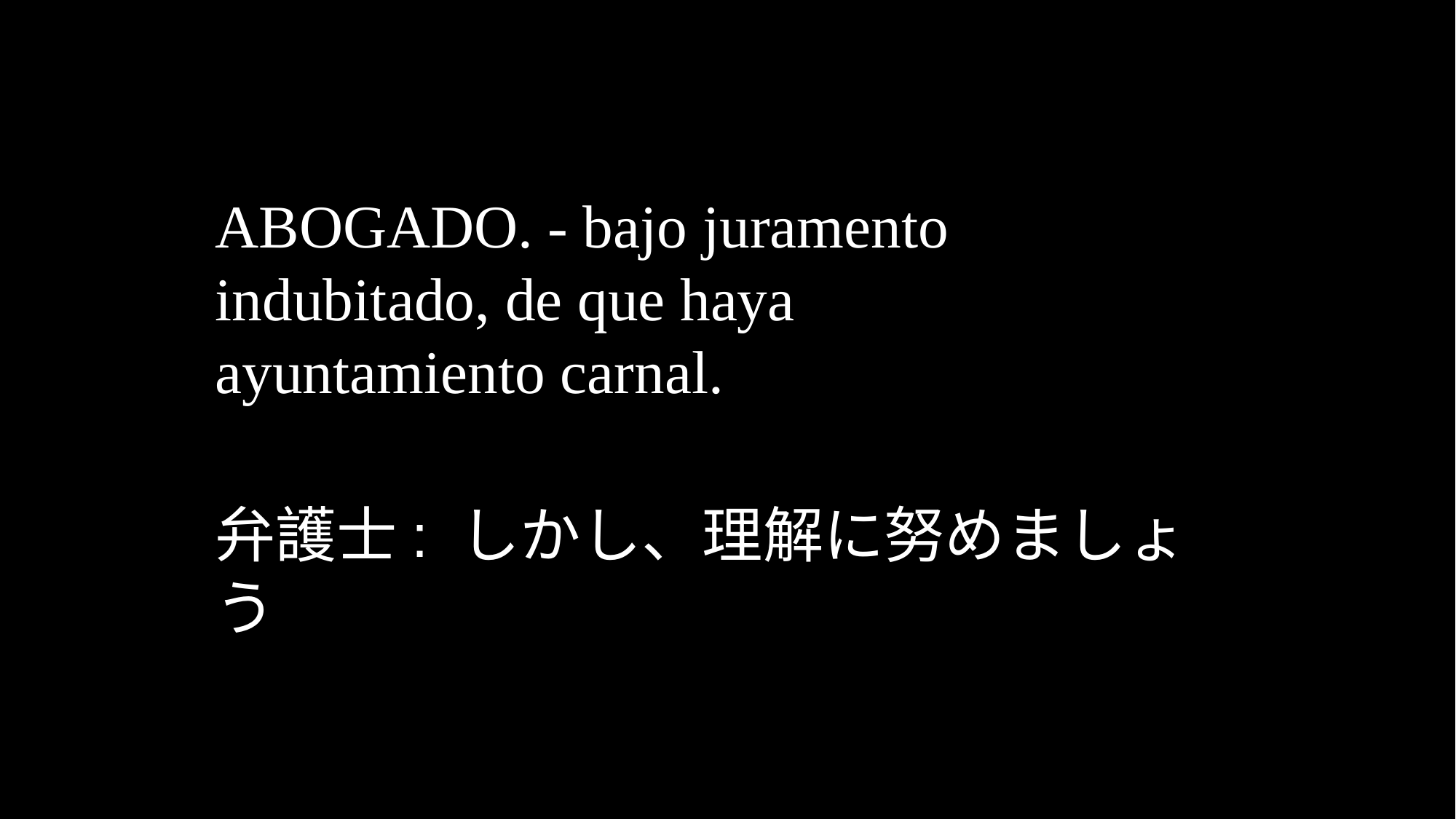

ABOGADO. - bajo juramento indubitado, de que haya ayuntamiento carnal.

弁護士: しかし、理解に努めましょう